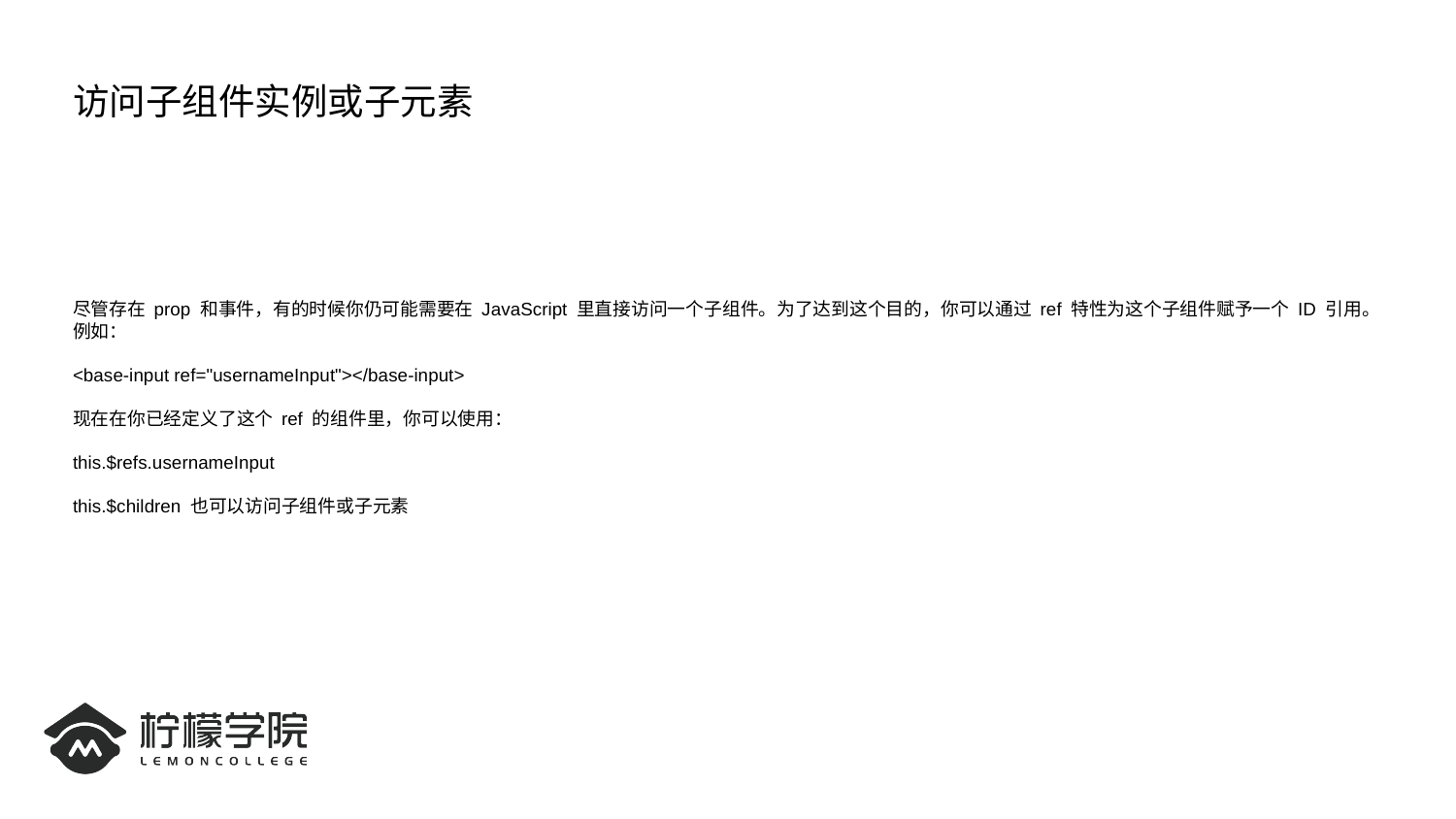

# 访问子组件实例或子元素
尽管存在 prop 和事件，有的时候你仍可能需要在 JavaScript 里直接访问一个子组件。为了达到这个目的，你可以通过 ref 特性为这个子组件赋予一个 ID 引用。例如：

<base-input ref="usernameInput"></base-input>

现在在你已经定义了这个 ref 的组件里，你可以使用：

this.$refs.usernameInput

this.$children 也可以访问子组件或子元素